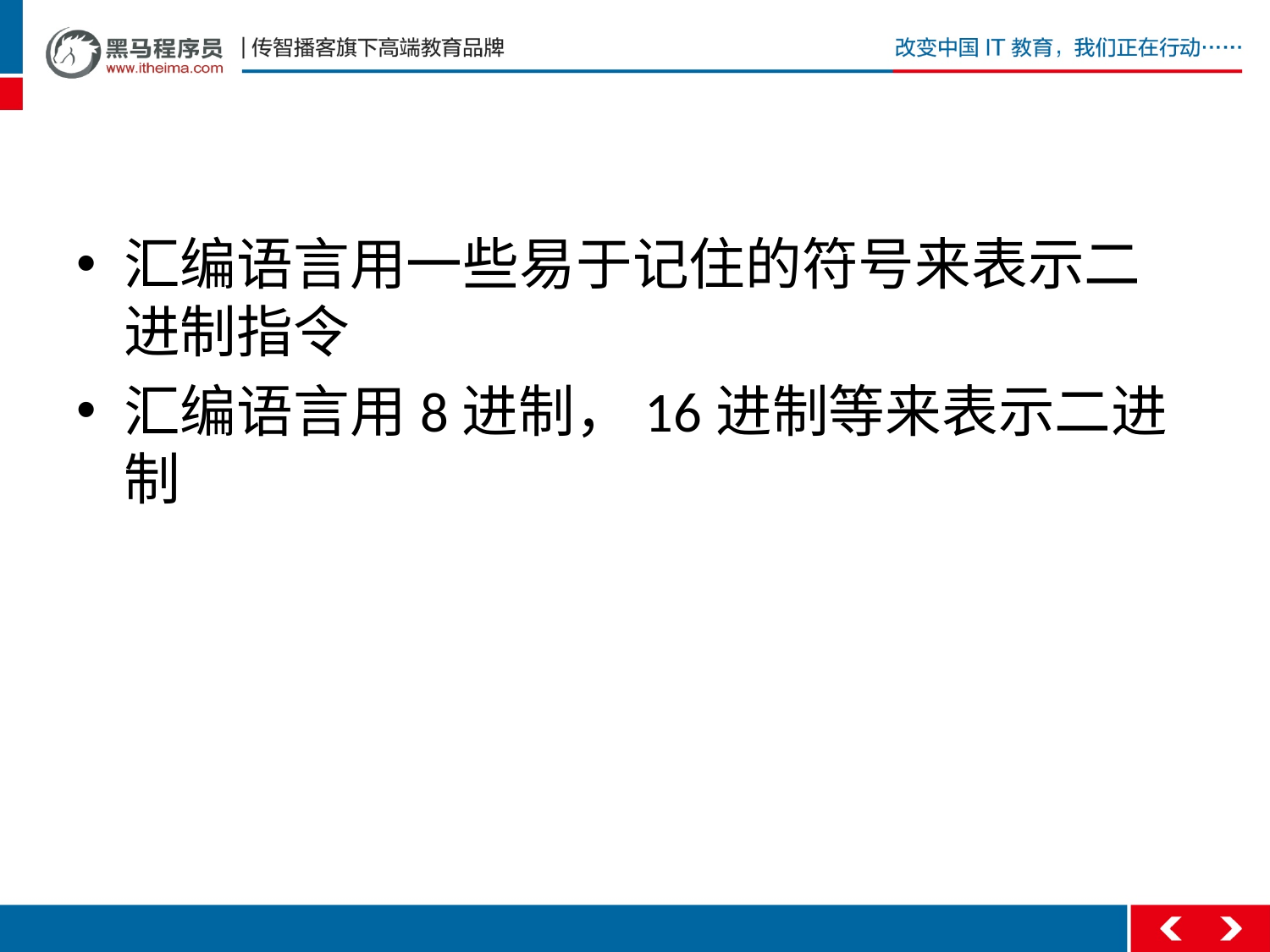

#
汇编语言用一些易于记住的符号来表示二进制指令
汇编语言用8进制，16进制等来表示二进制